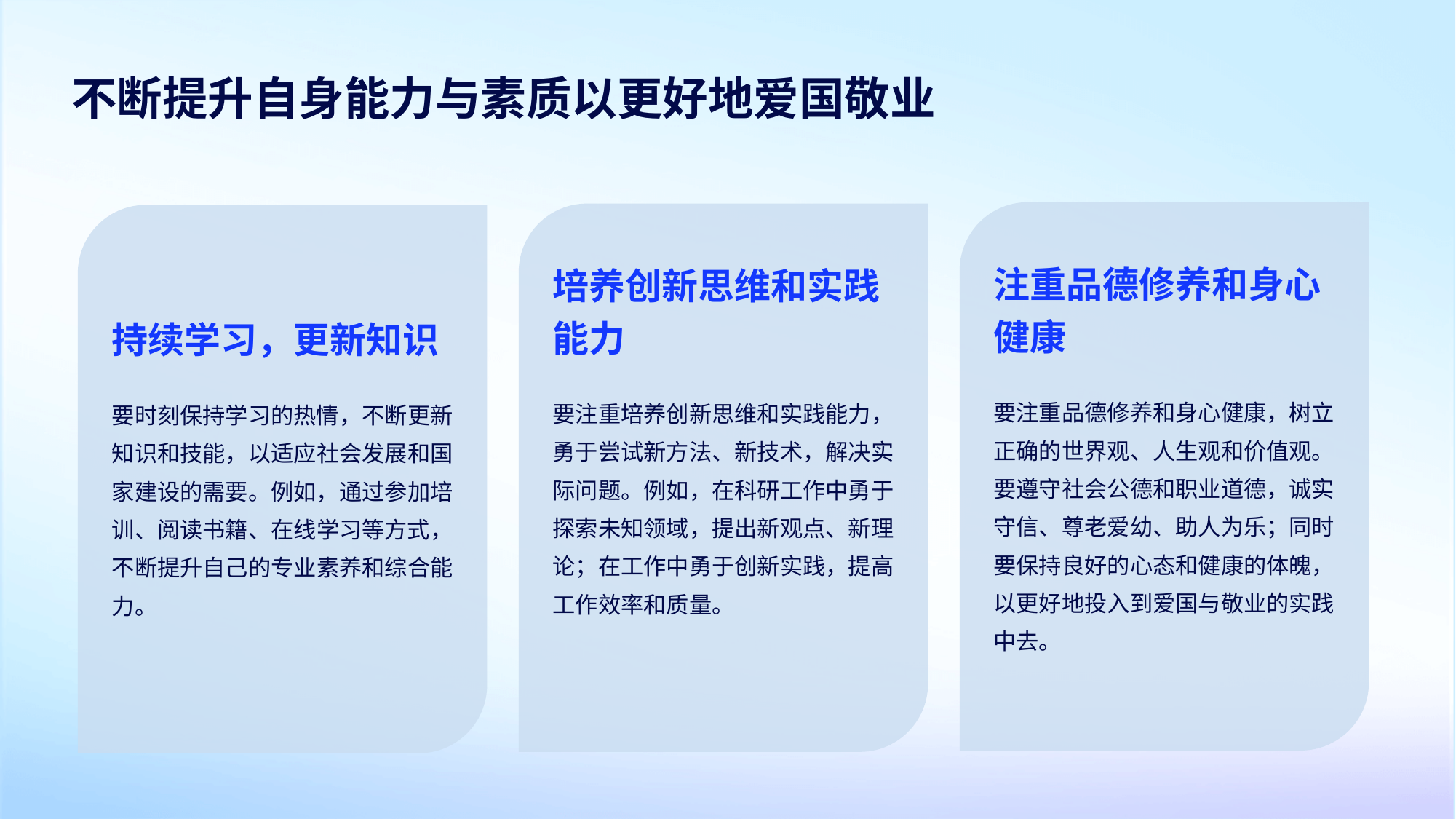

不断提升自身能力与素质以更好地爱国敬业

注重品德修养和身心健康
培养创新思维和实践能力
持续学习，更新知识
要注重品德修养和身心健康，树立正确的世界观、人生观和价值观。要遵守社会公德和职业道德，诚实守信、尊老爱幼、助人为乐；同时要保持良好的心态和健康的体魄，以更好地投入到爱国与敬业的实践中去。
要注重培养创新思维和实践能力，勇于尝试新方法、新技术，解决实际问题。例如，在科研工作中勇于探索未知领域，提出新观点、新理论；在工作中勇于创新实践，提高工作效率和质量。
要时刻保持学习的热情，不断更新知识和技能，以适应社会发展和国家建设的需要。例如，通过参加培训、阅读书籍、在线学习等方式，不断提升自己的专业素养和综合能力。